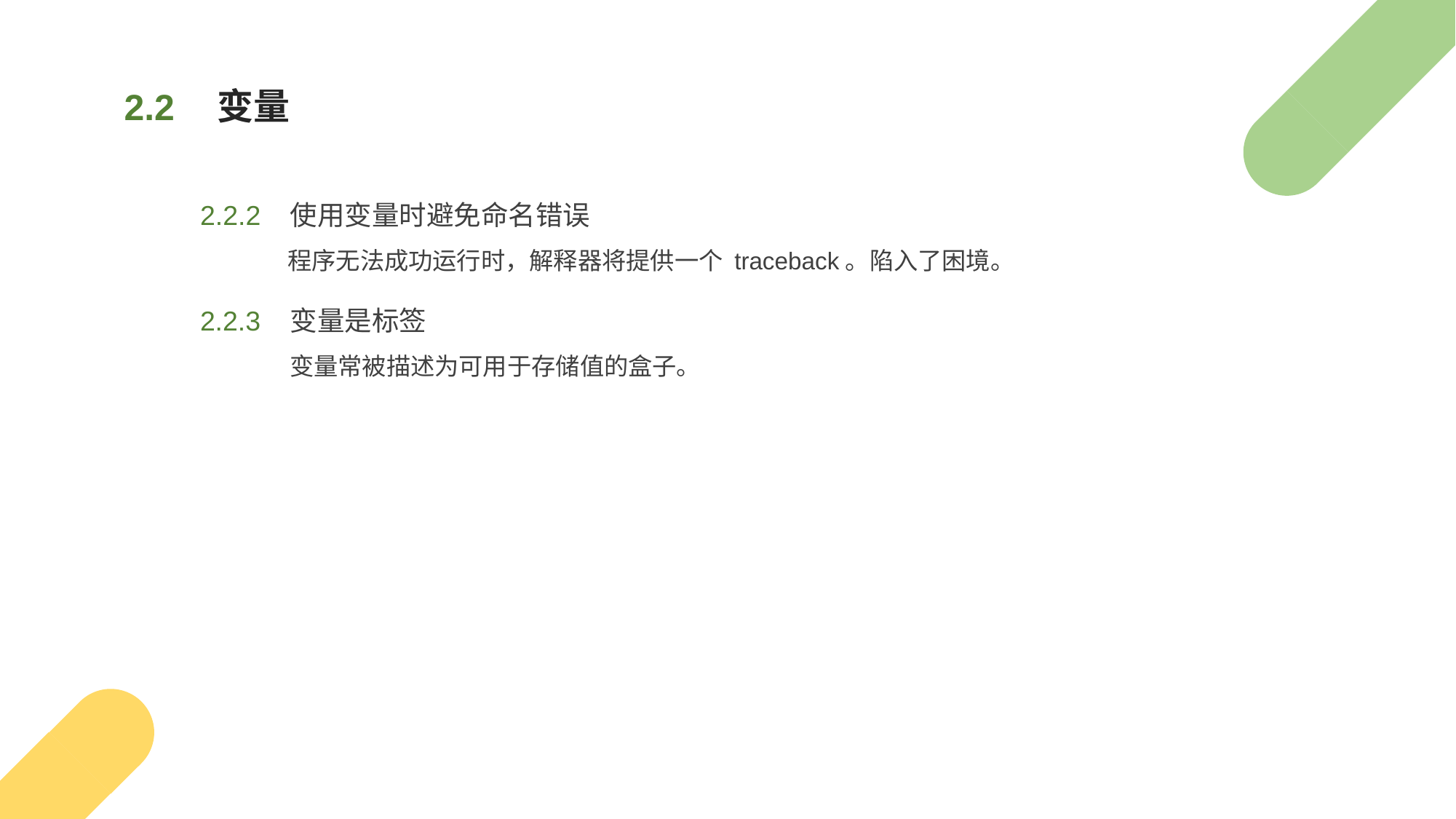

# 变量
2.2
2.2.2
使用变量时避免命名错误
程序无法成功运行时，解释器将提供一个 traceback。陷入了困境。
2.2.3
变量是标签
变量常被描述为可用于存储值的盒子。